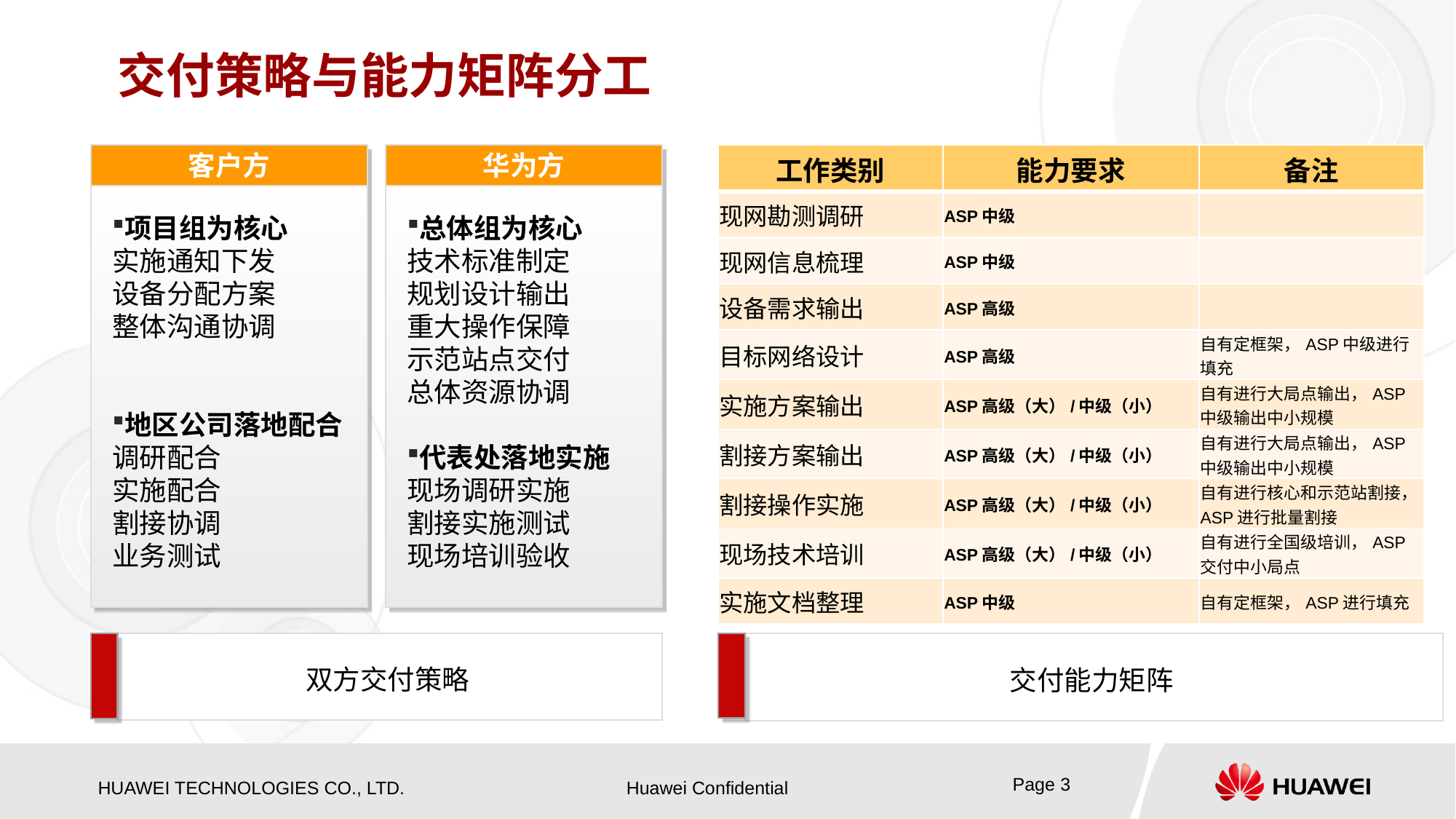

# 交付策略与能力矩阵分工
| 工作类别 | 能力要求 | 备注 |
| --- | --- | --- |
| 现网勘测调研 | ASP中级 |  |
| 现网信息梳理 | ASP中级 |  |
| 设备需求输出 | ASP高级 |  |
| 目标网络设计 | ASP高级 | 自有定框架，ASP中级进行填充 |
| 实施方案输出 | ASP高级（大）/中级（小） | 自有进行大局点输出，ASP中级输出中小规模 |
| 割接方案输出 | ASP高级（大）/中级（小） | 自有进行大局点输出，ASP中级输出中小规模 |
| 割接操作实施 | ASP高级（大）/中级（小） | 自有进行核心和示范站割接，ASP进行批量割接 |
| 现场技术培训 | ASP高级（大）/中级（小） | 自有进行全国级培训，ASP交付中小局点 |
| 实施文档整理 | ASP中级 | 自有定框架，ASP进行填充 |
客户方
华为方
项目组为核心
实施通知下发
设备分配方案
整体沟通协调

地区公司落地配合
调研配合
实施配合
割接协调
业务测试

总体组为核心
技术标准制定
规划设计输出
重大操作保障
示范站点交付
总体资源协调

代表处落地实施
现场调研实施
割接实施测试
现场培训验收
双方交付策略
交付能力矩阵